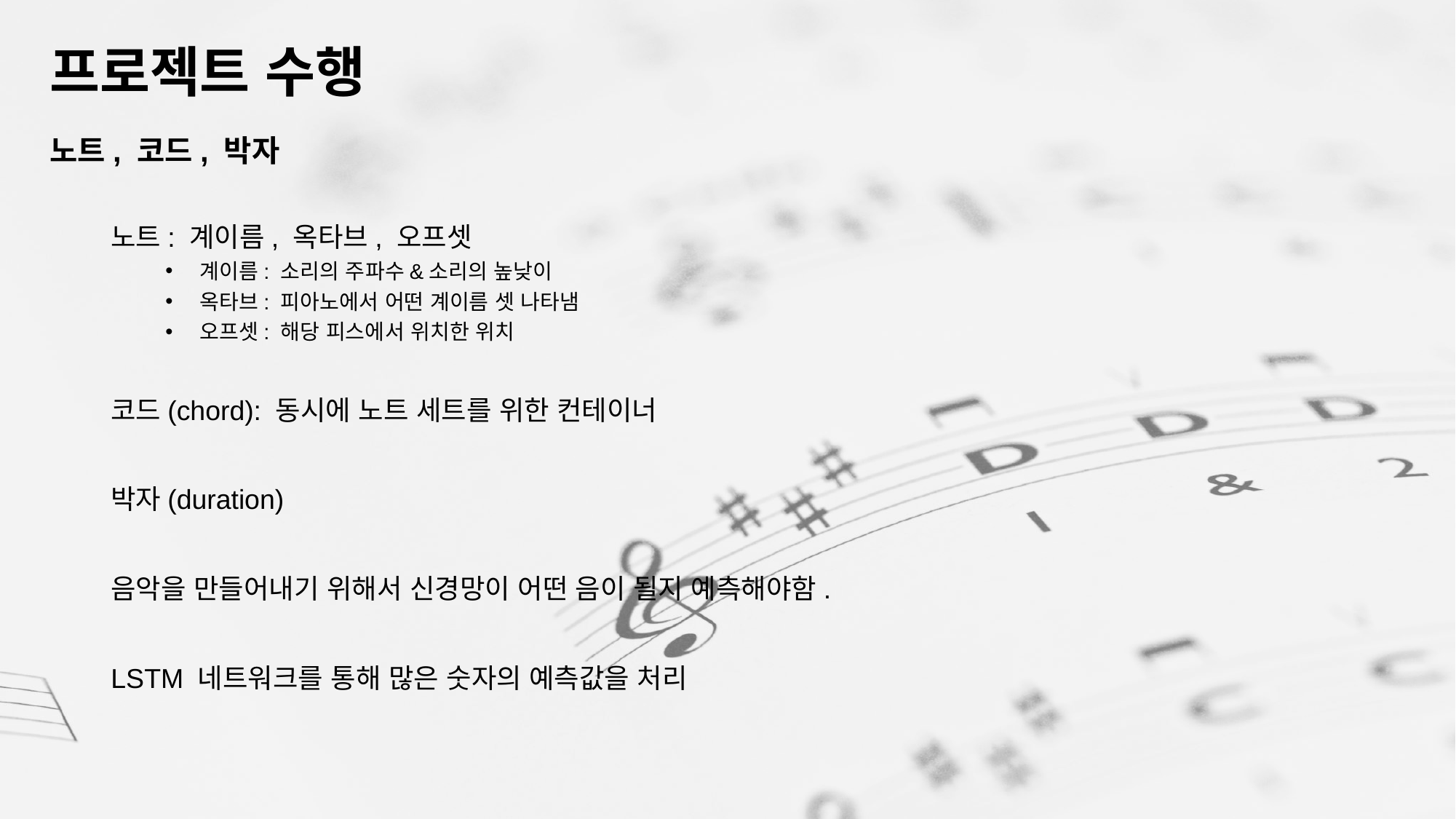

프로젝트 수행

노트, 코드, 박자

노트: 계이름, 옥타브, 오프셋
계이름: 소리의 주파수&소리의 높낮이
옥타브: 피아노에서 어떤 계이름 셋 나타냄
오프셋: 해당 피스에서 위치한 위치

코드(chord): 동시에 노트 세트를 위한 컨테이너

박자(duration)

음악을 만들어내기 위해서 신경망이 어떤 음이 될지 예측해야함.

LSTM 네트워크를 통해 많은 숫자의 예측값을 처리